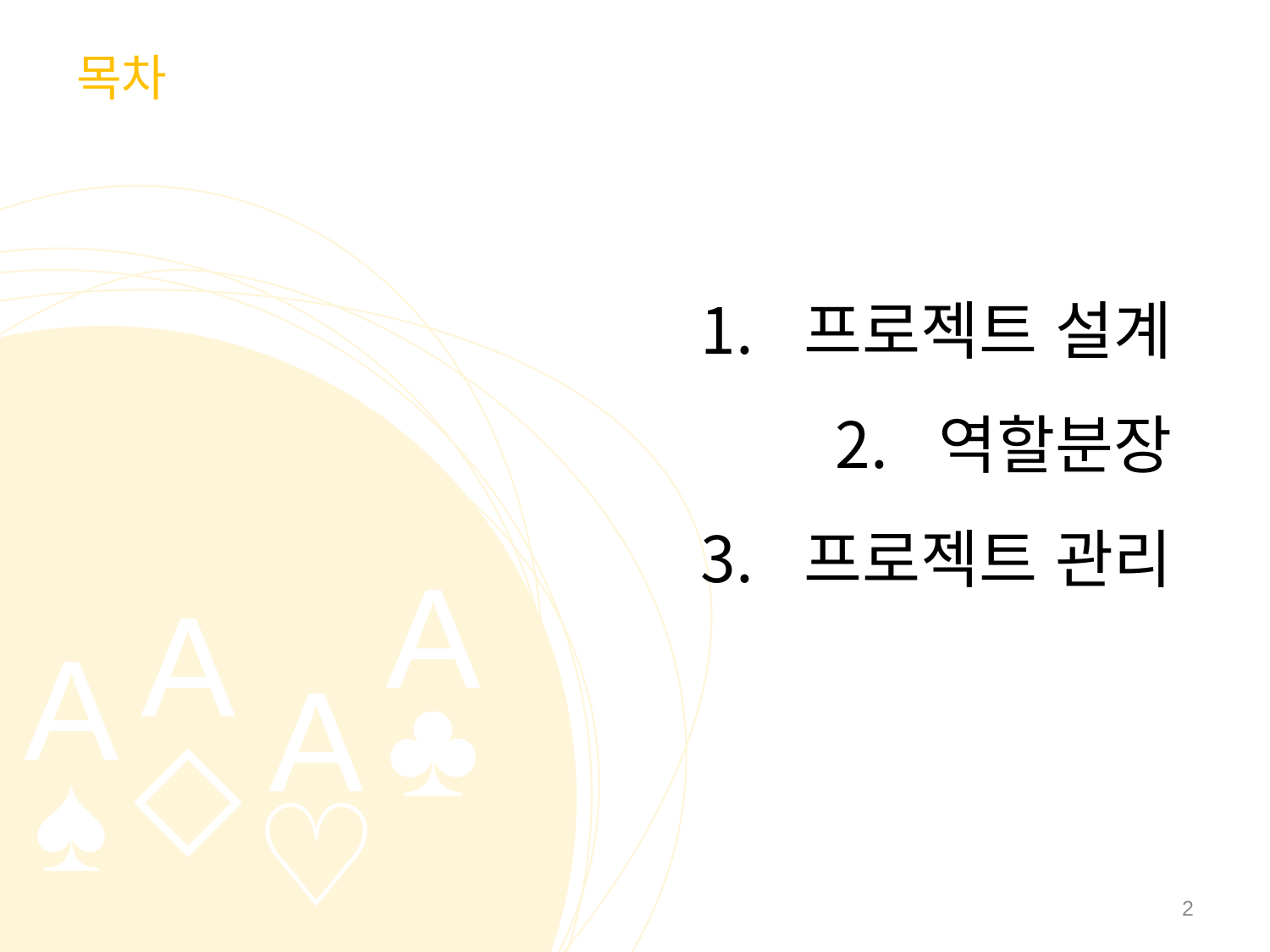

# 목차

프로젝트 설계
역할분장
프로젝트 관리
2